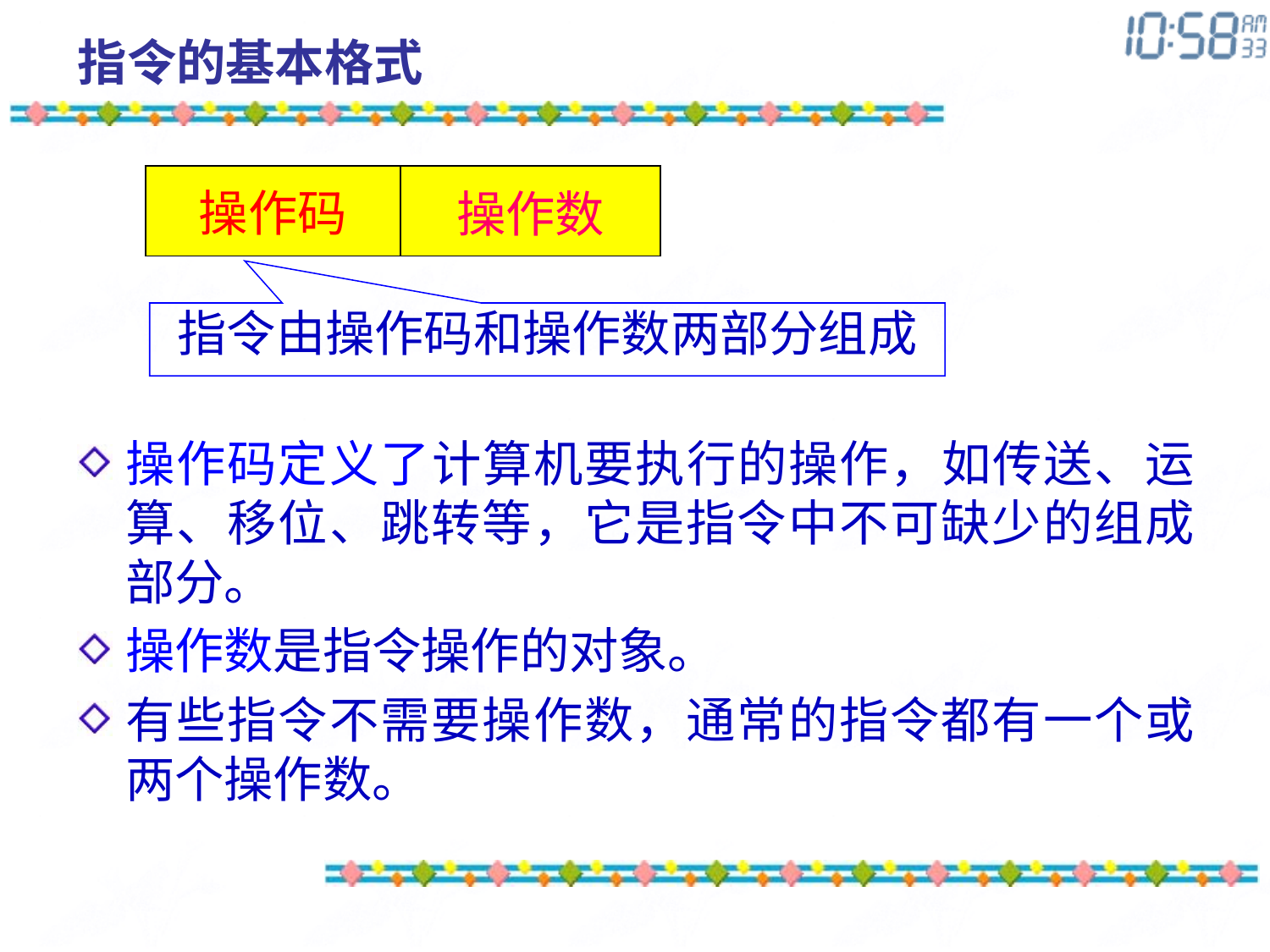

# 指令的基本格式
| 操作码 | 操作数 |
| --- | --- |
指令由操作码和操作数两部分组成
操作码定义了计算机要执行的操作，如传送、运算、移位、跳转等，它是指令中不可缺少的组成部分。
操作数是指令操作的对象。
有些指令不需要操作数，通常的指令都有一个或两个操作数。